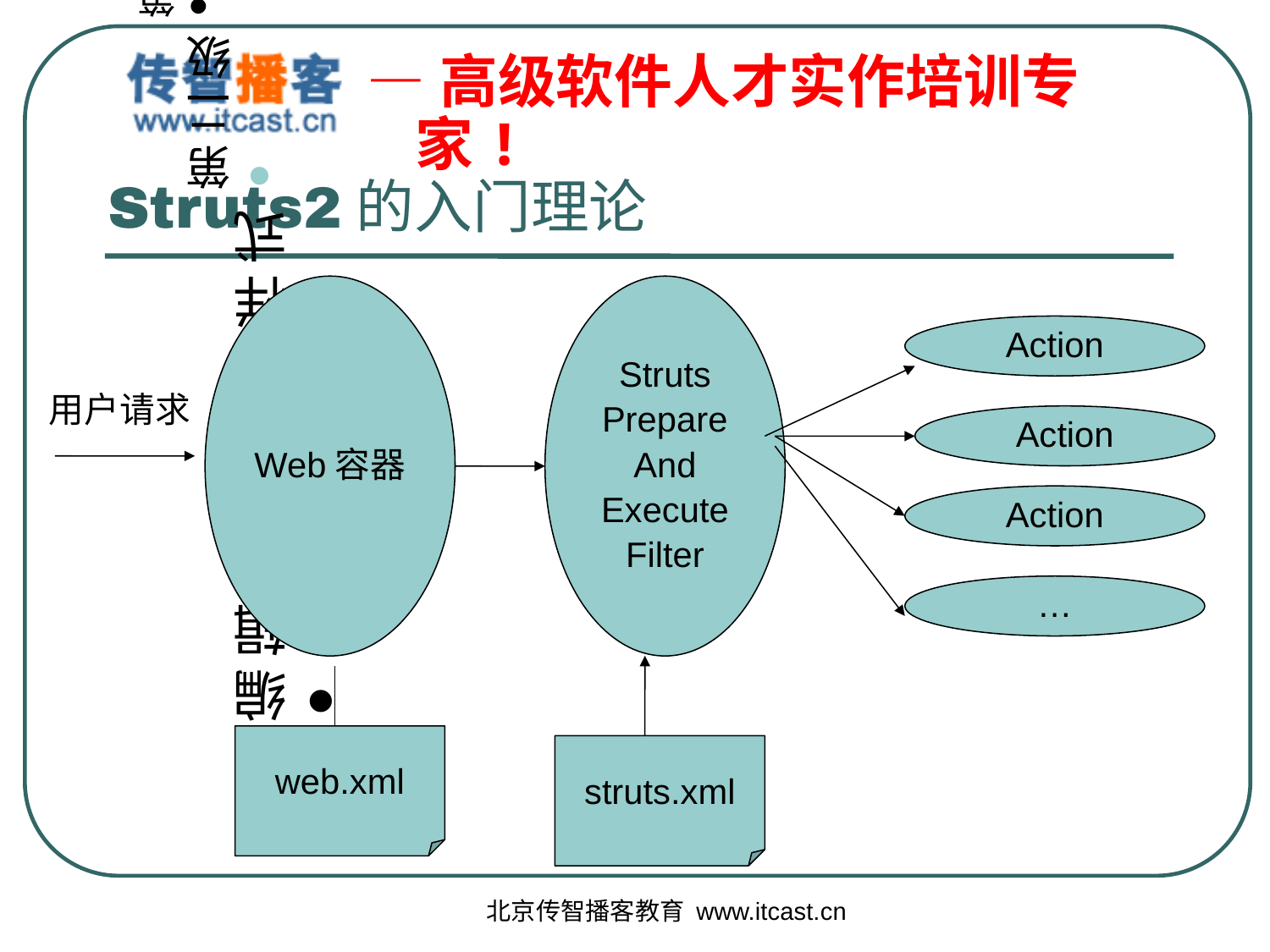

# Struts2的入门理论
Web容器
Struts
Prepare
And
Execute
Filter
Action

用户请求
Action

Action
…

web.xml
struts.xml
北京传智播客教育 www.itcast.cn